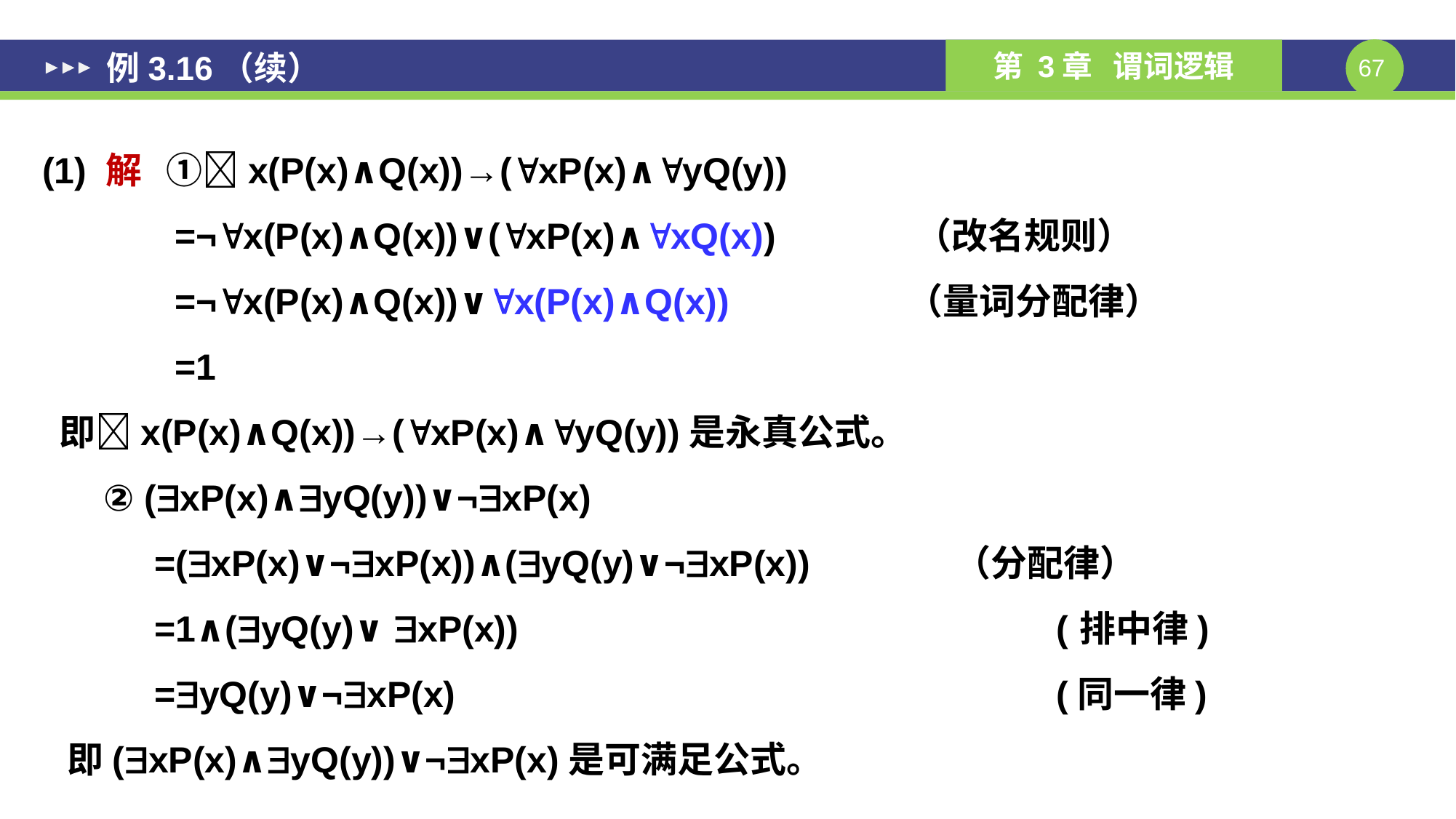

例3.16（续）
(1) 解   ①∀x(P(x)∧Q(x))→(∀xP(x)∧∀yQ(y))
             =¬∀x(P(x)∧Q(x))∨(∀xP(x)∧∀xQ(x))         	（改名规则）
             =¬∀x(P(x)∧Q(x))∨∀x(P(x)∧Q(x))    	         （量词分配律）
             =1
 即∀x(P(x)∧Q(x))→(∀xP(x)∧∀yQ(y))是永真公式。
      ② (∃xP(x)∧∃yQ(y))∨¬∃xP(x)
           =(∃xP(x)∨¬∃xP(x))∧(∃yQ(y)∨¬∃xP(x))       	   （分配律）
           =1∧(∃yQ(y)∨ ∃xP(x))                                                     (排中律)
           =∃yQ(y)∨¬∃xP(x)                                                           (同一律)
  即(∃xP(x)∧∃yQ(y))∨¬∃xP(x)是可满足公式。